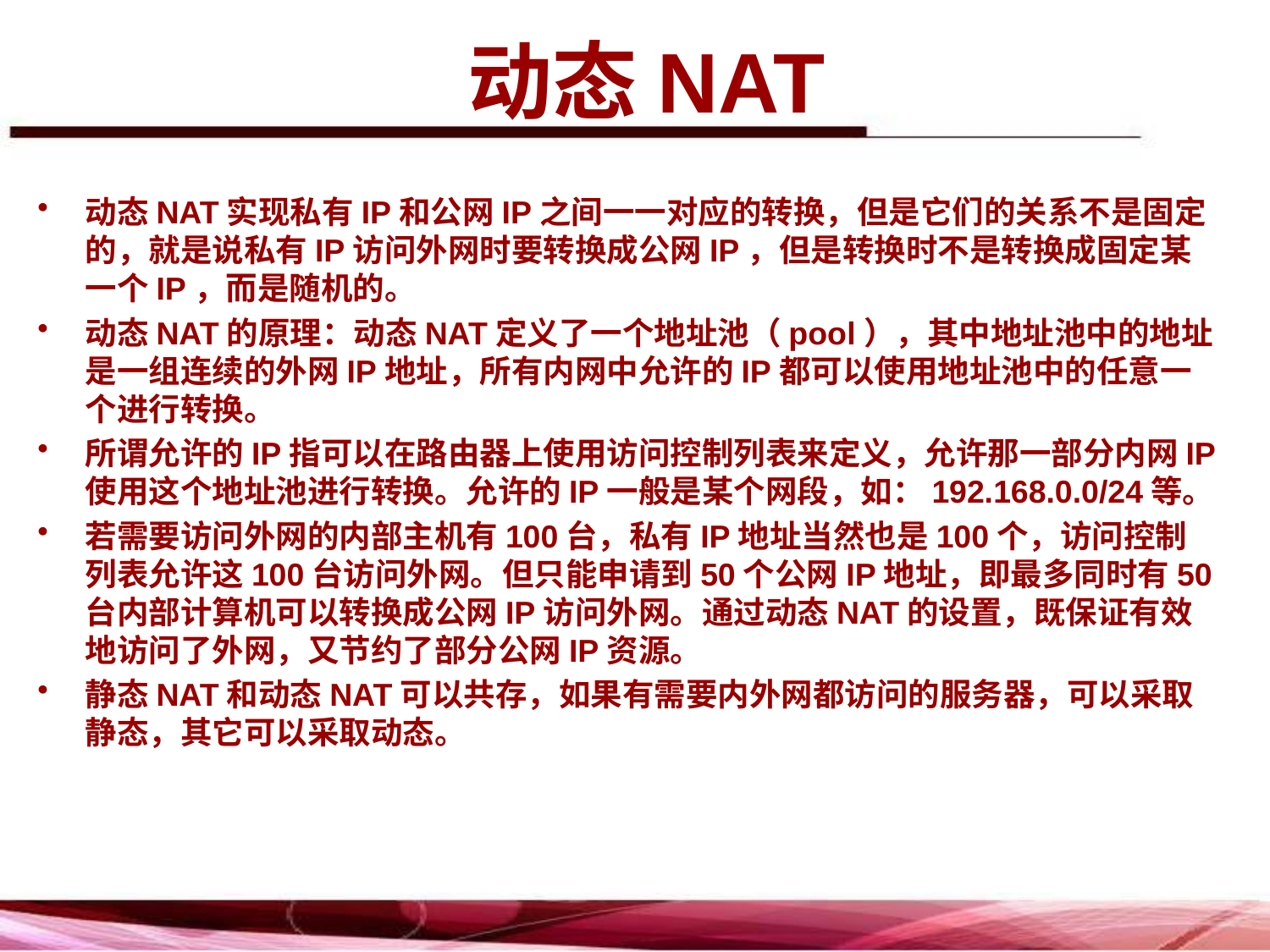

# 动态NAT
动态NAT实现私有IP和公网IP之间一一对应的转换，但是它们的关系不是固定的，就是说私有IP访问外网时要转换成公网IP，但是转换时不是转换成固定某一个IP，而是随机的。
动态NAT的原理：动态NAT定义了一个地址池（pool），其中地址池中的地址是一组连续的外网IP地址，所有内网中允许的IP都可以使用地址池中的任意一个进行转换。
所谓允许的IP指可以在路由器上使用访问控制列表来定义，允许那一部分内网IP使用这个地址池进行转换。允许的IP一般是某个网段，如：192.168.0.0/24等。
若需要访问外网的内部主机有100台，私有IP地址当然也是100个，访问控制列表允许这100台访问外网。但只能申请到50个公网IP地址，即最多同时有50台内部计算机可以转换成公网IP访问外网。通过动态NAT的设置，既保证有效地访问了外网，又节约了部分公网IP资源。
静态NAT和动态NAT可以共存，如果有需要内外网都访问的服务器，可以采取静态，其它可以采取动态。